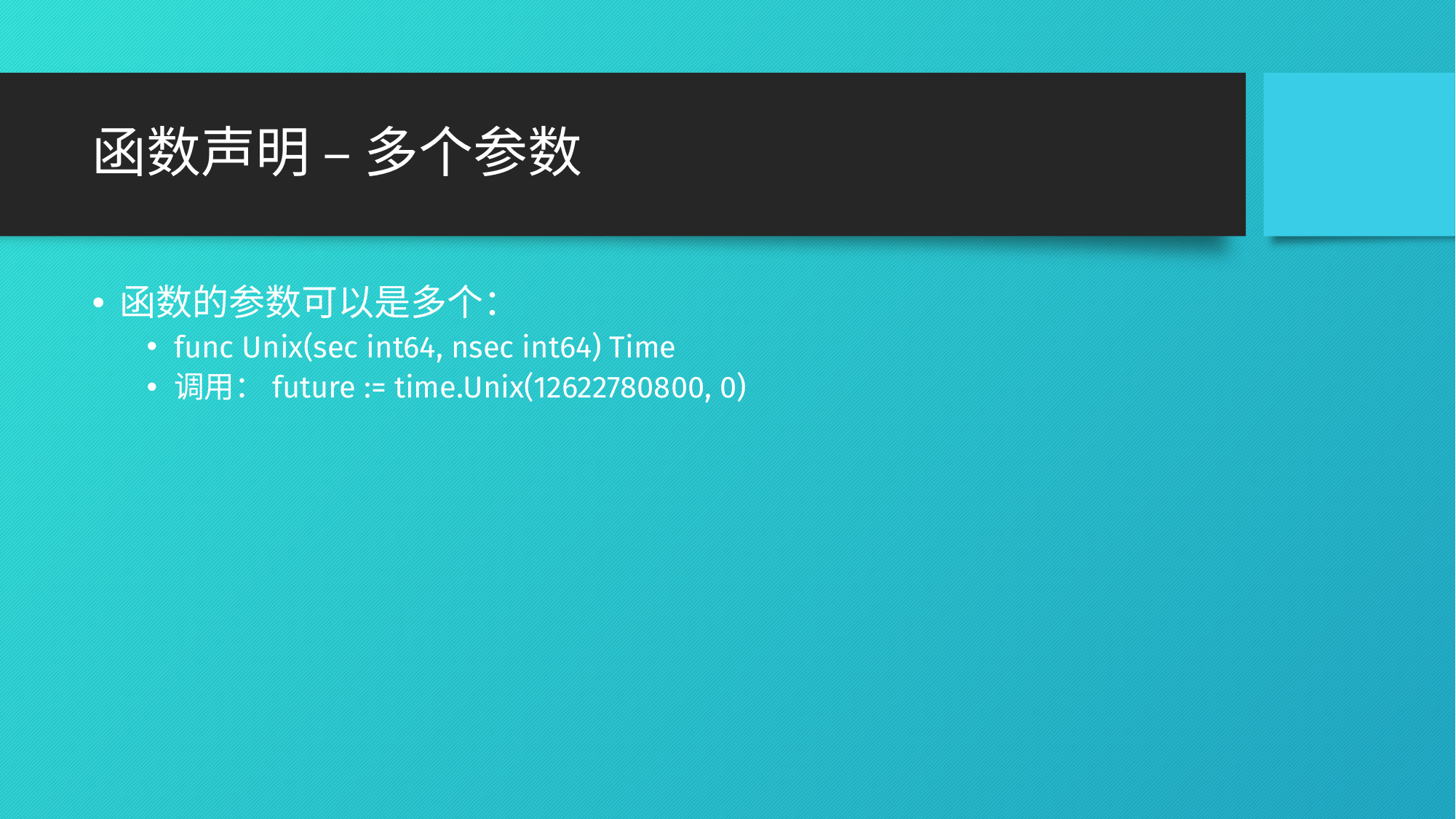

# 函数声明 – 多个参数
函数的参数可以是多个：
func Unix(sec int64, nsec int64) Time
调用：future := time.Unix(12622780800, 0)